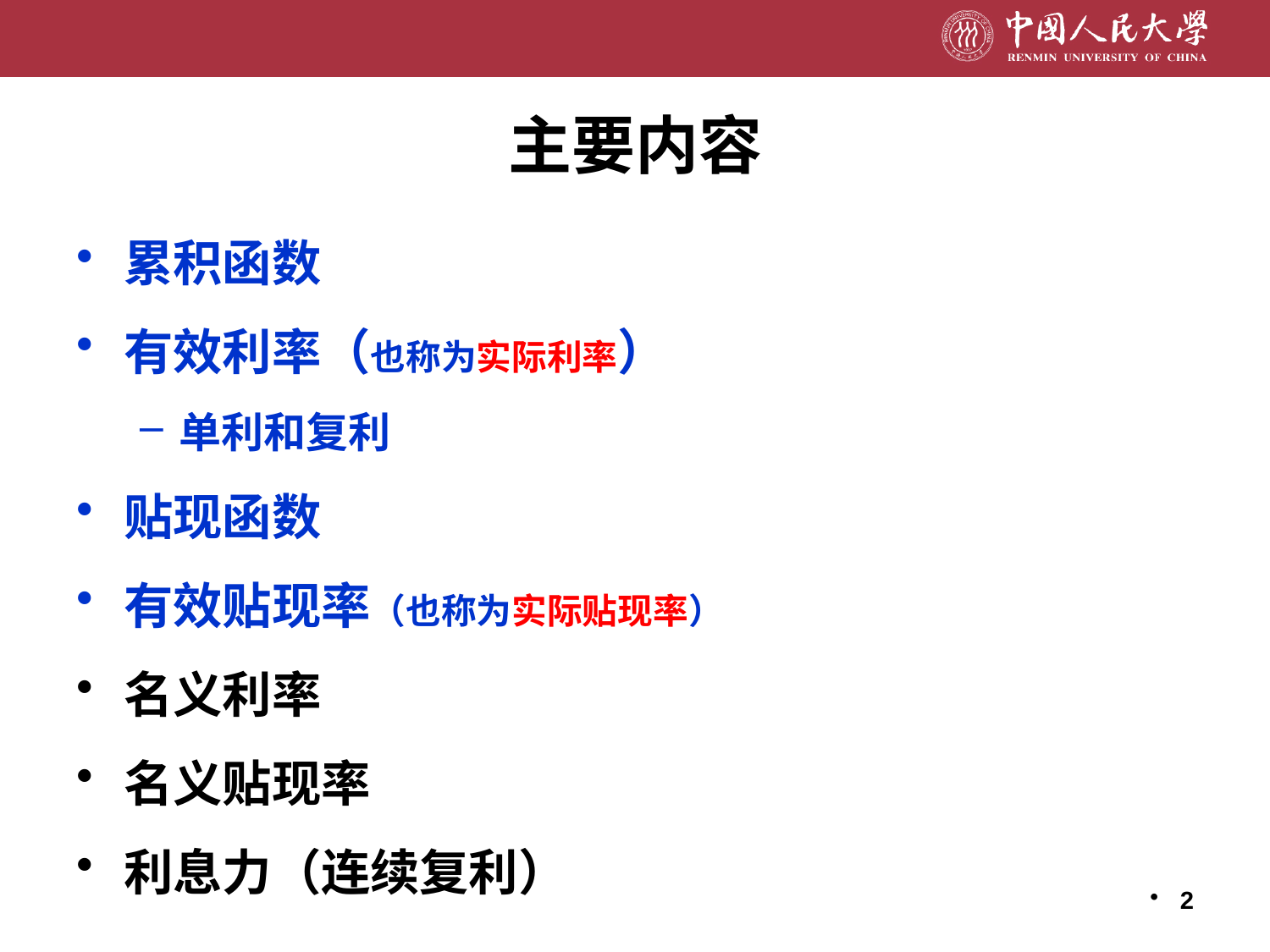

# 主要内容
累积函数
有效利率（也称为实际利率）
单利和复利
贴现函数
有效贴现率（也称为实际贴现率）
名义利率
名义贴现率
利息力（连续复利）

2